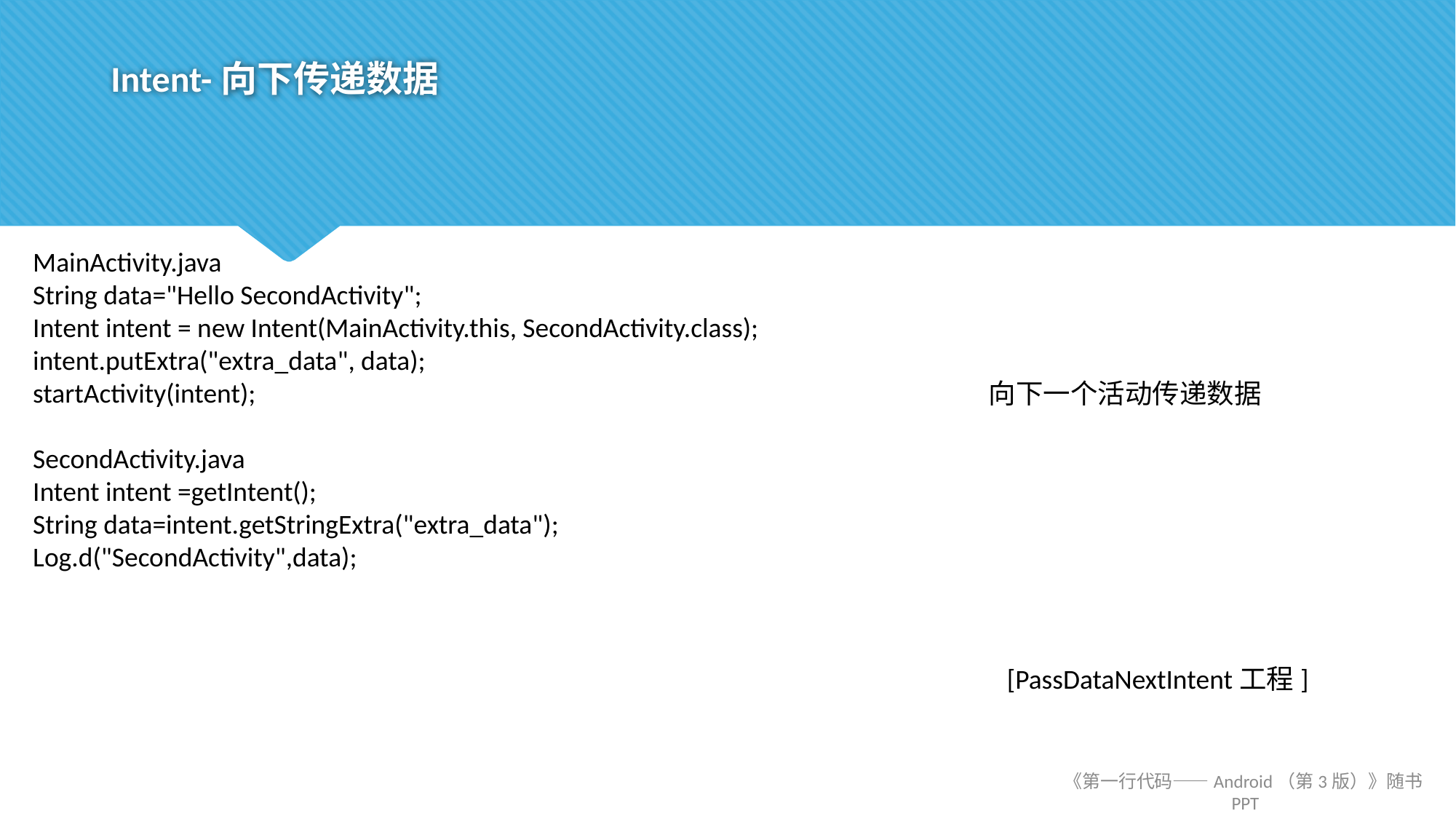

# Intent-向下传递数据
MainActivity.java
String data="Hello SecondActivity";
Intent intent = new Intent(MainActivity.this, SecondActivity.class);
intent.putExtra("extra_data", data);
startActivity(intent);

SecondActivity.java
Intent intent =getIntent();
String data=intent.getStringExtra("extra_data");
Log.d("SecondActivity",data);
向下一个活动传递数据
[PassDataNextIntent工程]